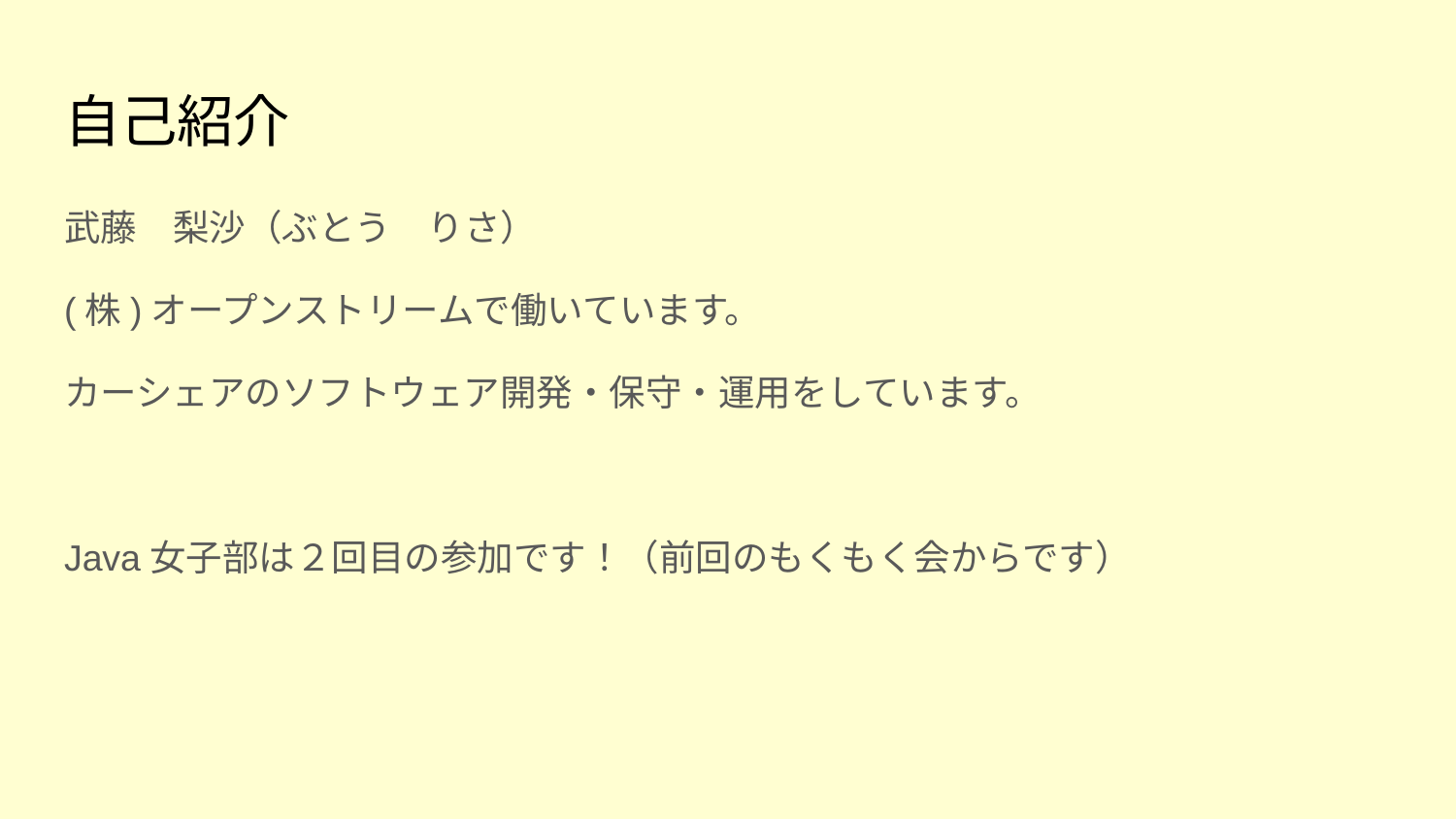

# 自己紹介
武藤　梨沙（ぶとう　りさ）
(株)オープンストリームで働いています。
カーシェアのソフトウェア開発・保守・運用をしています。

Java女子部は２回目の参加です！（前回のもくもく会からです）